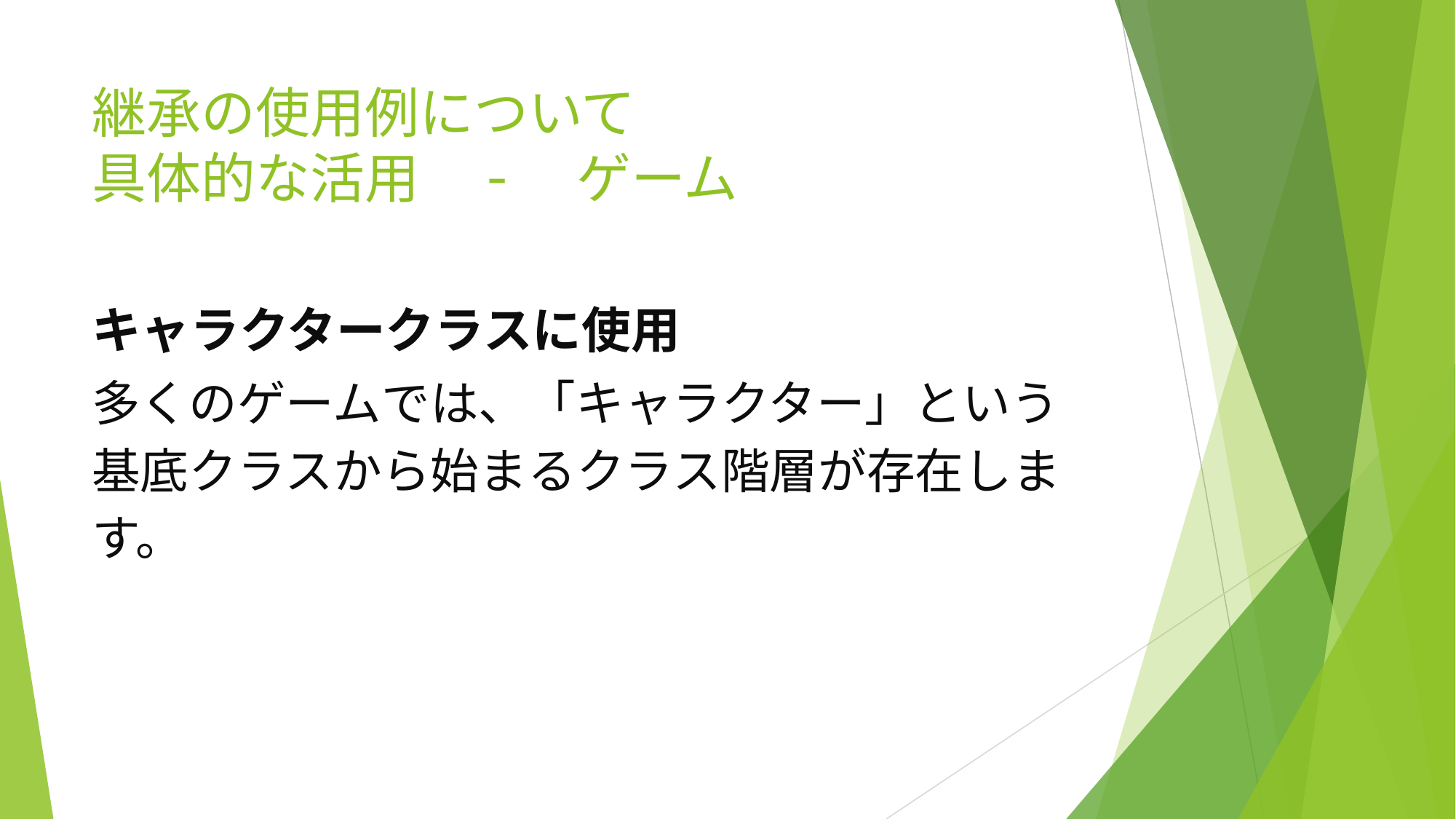

# 継承の使用例について
具体的な活用　-　ゲーム
キャラクタークラスに使用
多くのゲームでは、「キャラクター」という基底クラスから始まるクラス階層が存在します。